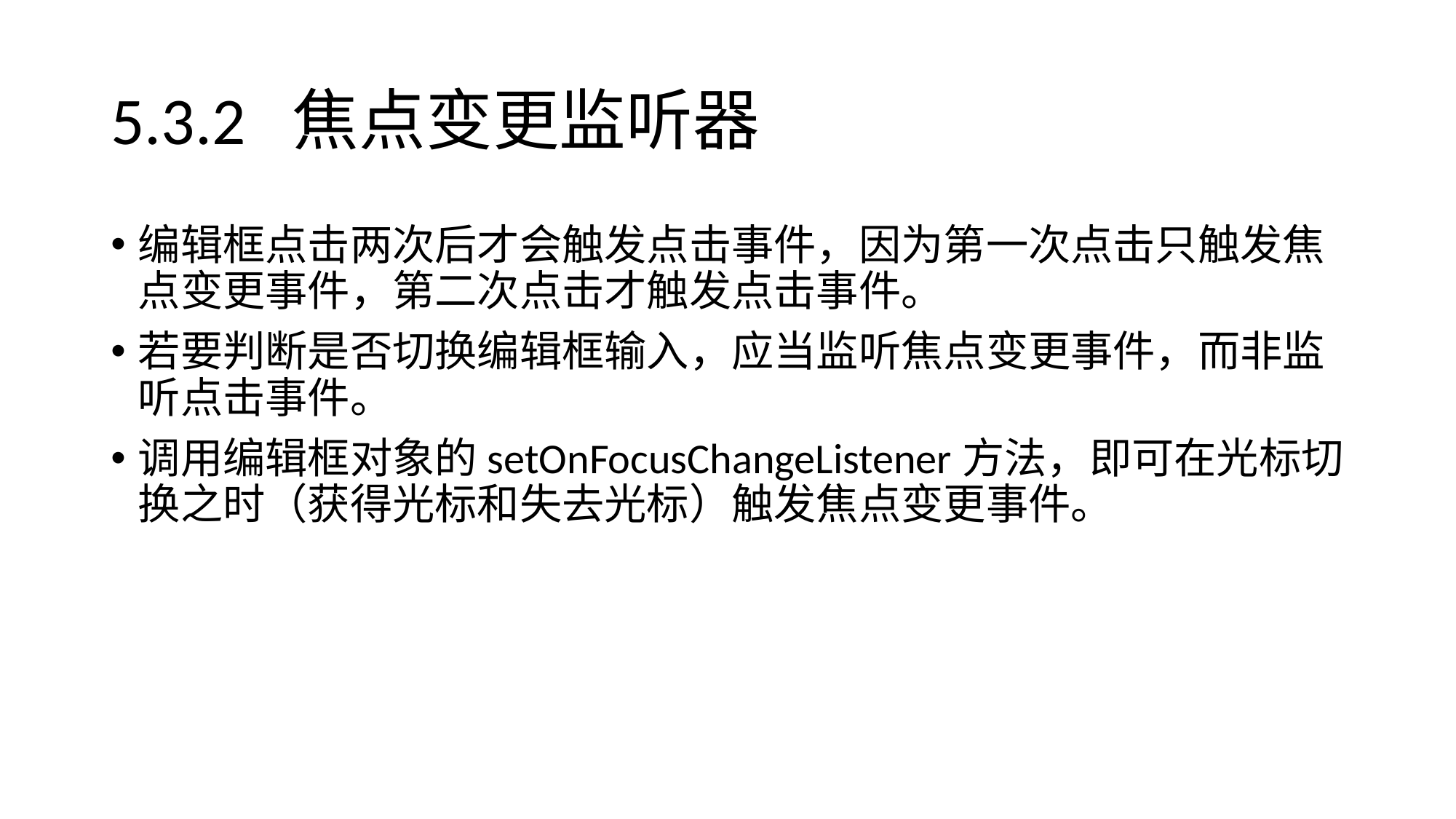

# 5.3.2  焦点变更监听器
编辑框点击两次后才会触发点击事件，因为第一次点击只触发焦点变更事件，第二次点击才触发点击事件。
若要判断是否切换编辑框输入，应当监听焦点变更事件，而非监听点击事件。
调用编辑框对象的setOnFocusChangeListener方法，即可在光标切换之时（获得光标和失去光标）触发焦点变更事件。